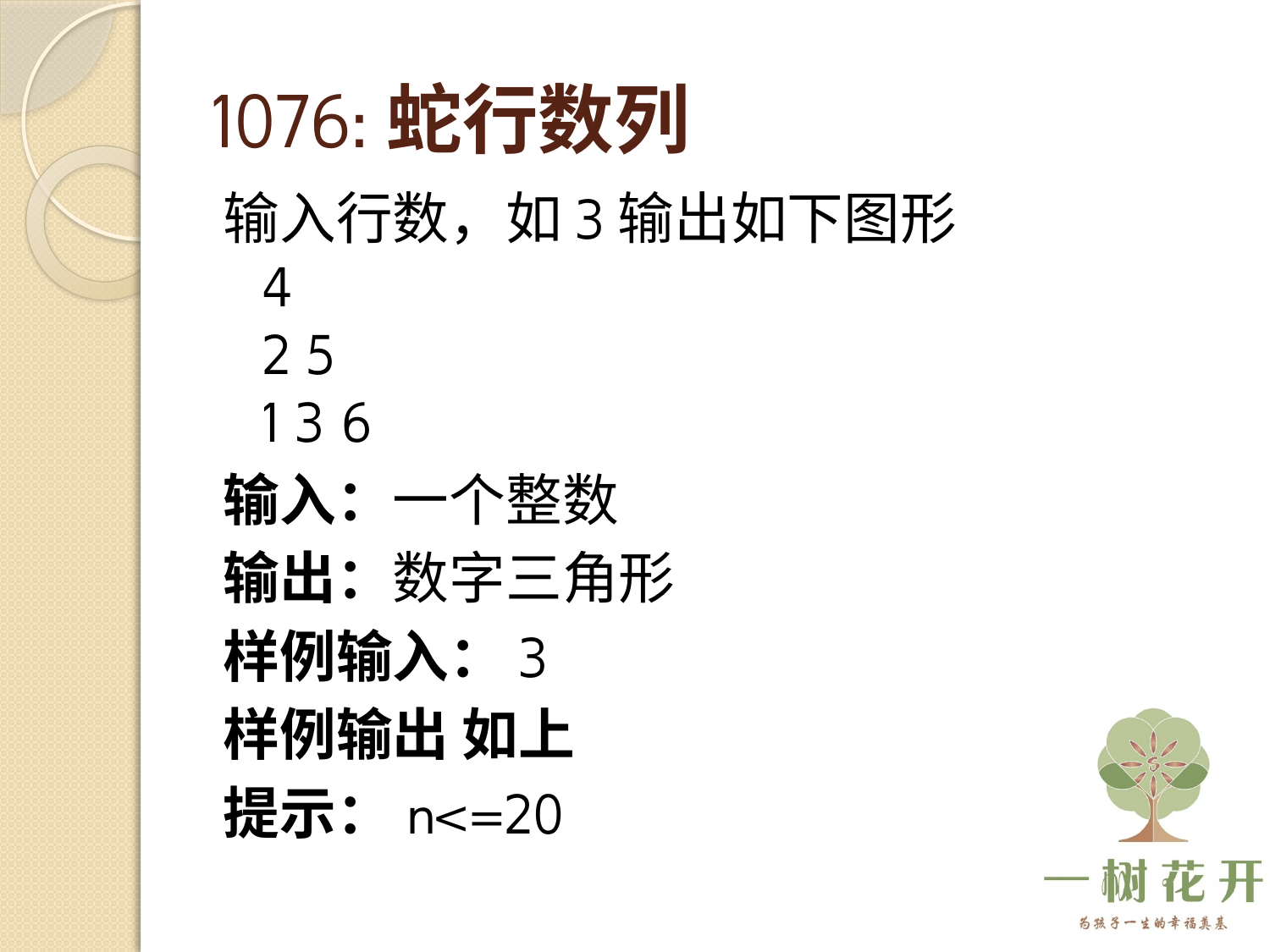

# 1076:蛇行数列
输入行数，如3输出如下图形
4
2 5
1 3 6
输入：一个整数
输出：数字三角形
样例输入：3
样例输出 如上
提示：n<=20